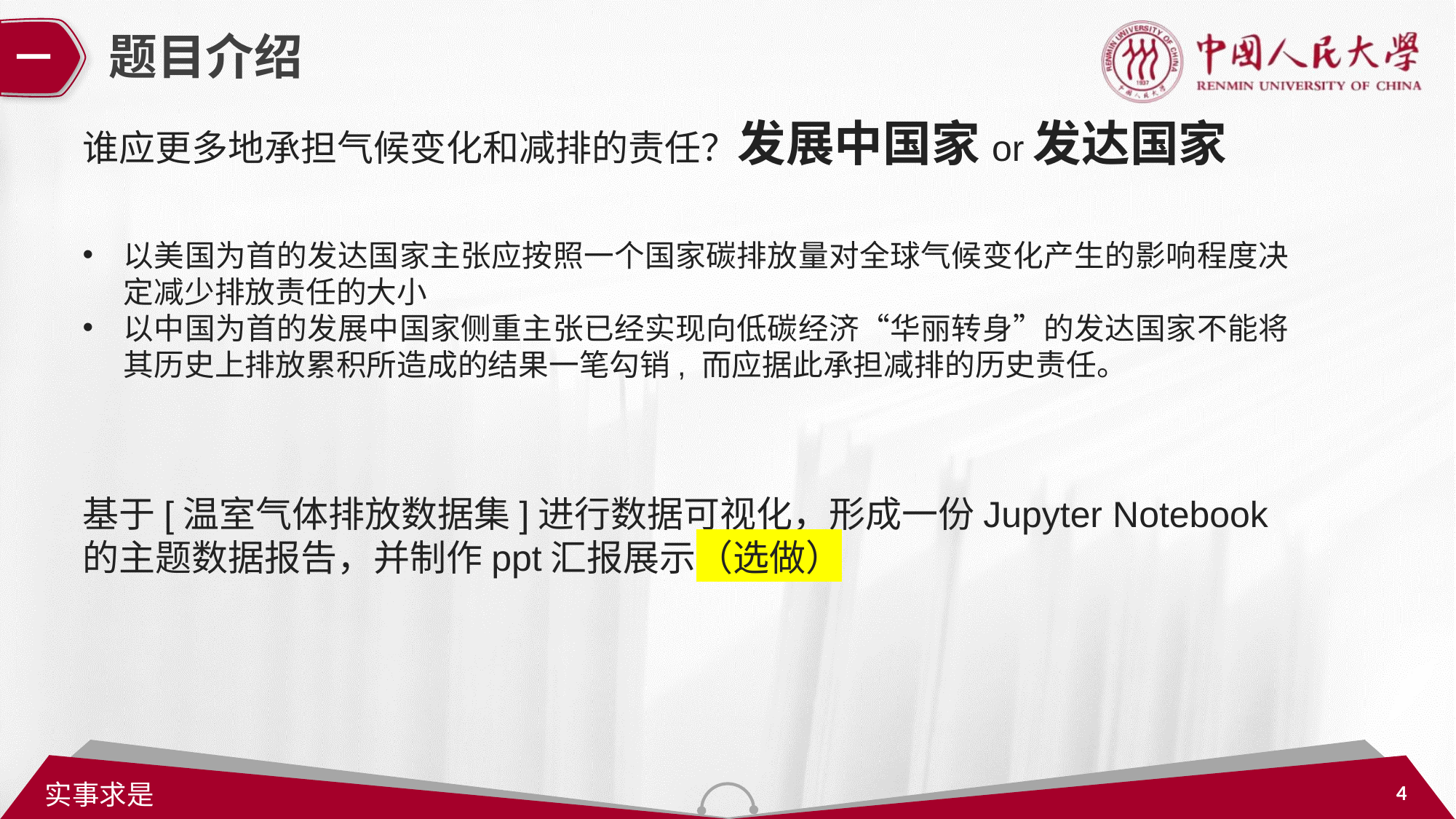

题目介绍
一
谁应更多地承担气候变化和减排的责任？发展中国家or发达国家

以美国为首的发达国家主张应按照一个国家碳排放量对全球气候变化产生的影响程度决定减少排放责任的大小
以中国为首的发展中国家侧重主张已经实现向低碳经济“华丽转身”的发达国家不能将其历史上排放累积所造成的结果一笔勾销, 而应据此承担减排的历史责任。

基于[温室气体排放数据集]进行数据可视化，形成一份Jupyter Notebook的主题数据报告，并制作ppt汇报展示（选做）